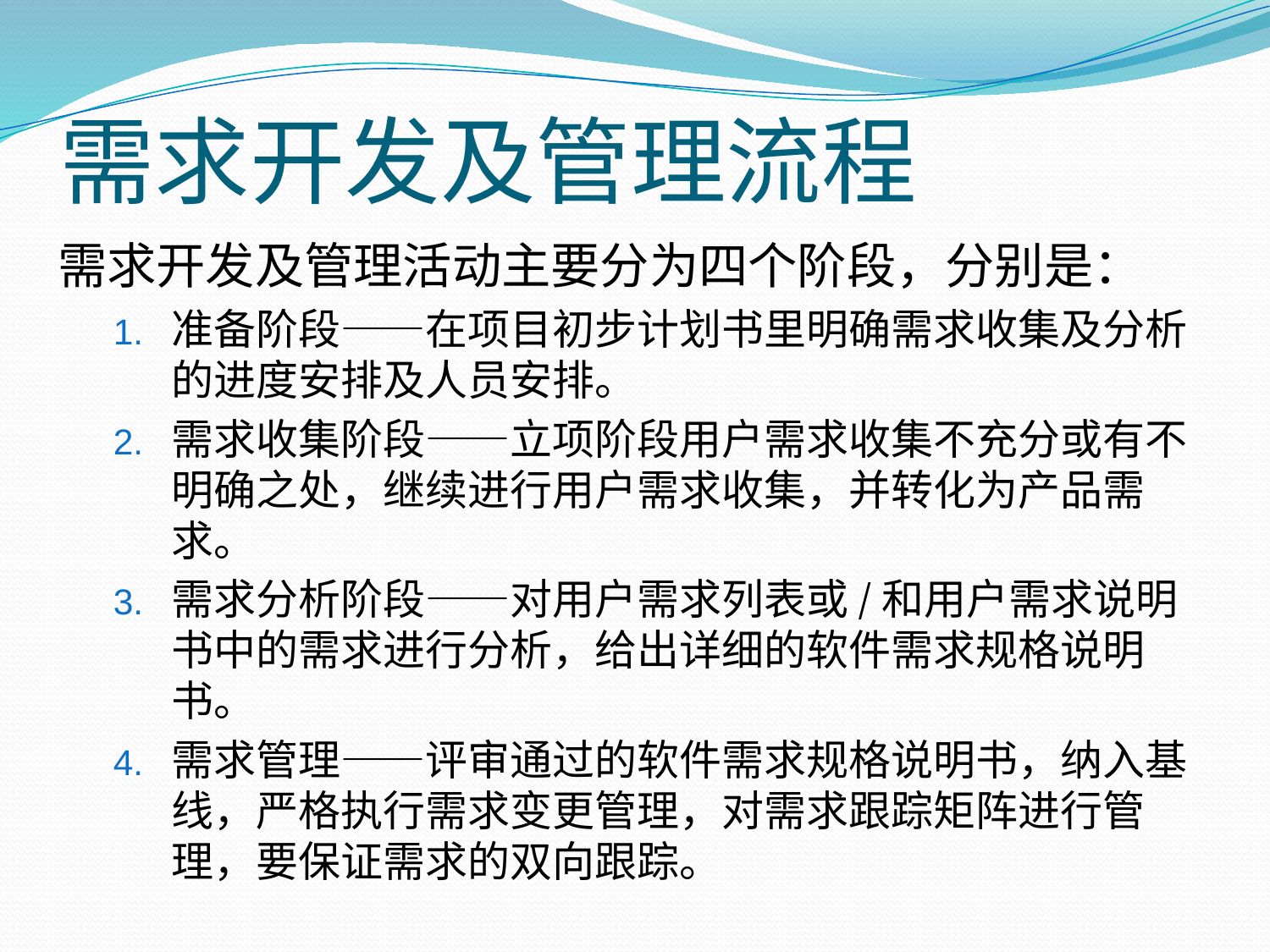

需求开发及管理流程
需求开发及管理活动主要分为四个阶段，分别是：
准备阶段——在项目初步计划书里明确需求收集及分析的进度安排及人员安排。
需求收集阶段——立项阶段用户需求收集不充分或有不明确之处，继续进行用户需求收集，并转化为产品需求。
需求分析阶段——对用户需求列表或/和用户需求说明书中的需求进行分析，给出详细的软件需求规格说明书。
需求管理——评审通过的软件需求规格说明书，纳入基线，严格执行需求变更管理，对需求跟踪矩阵进行管理，要保证需求的双向跟踪。